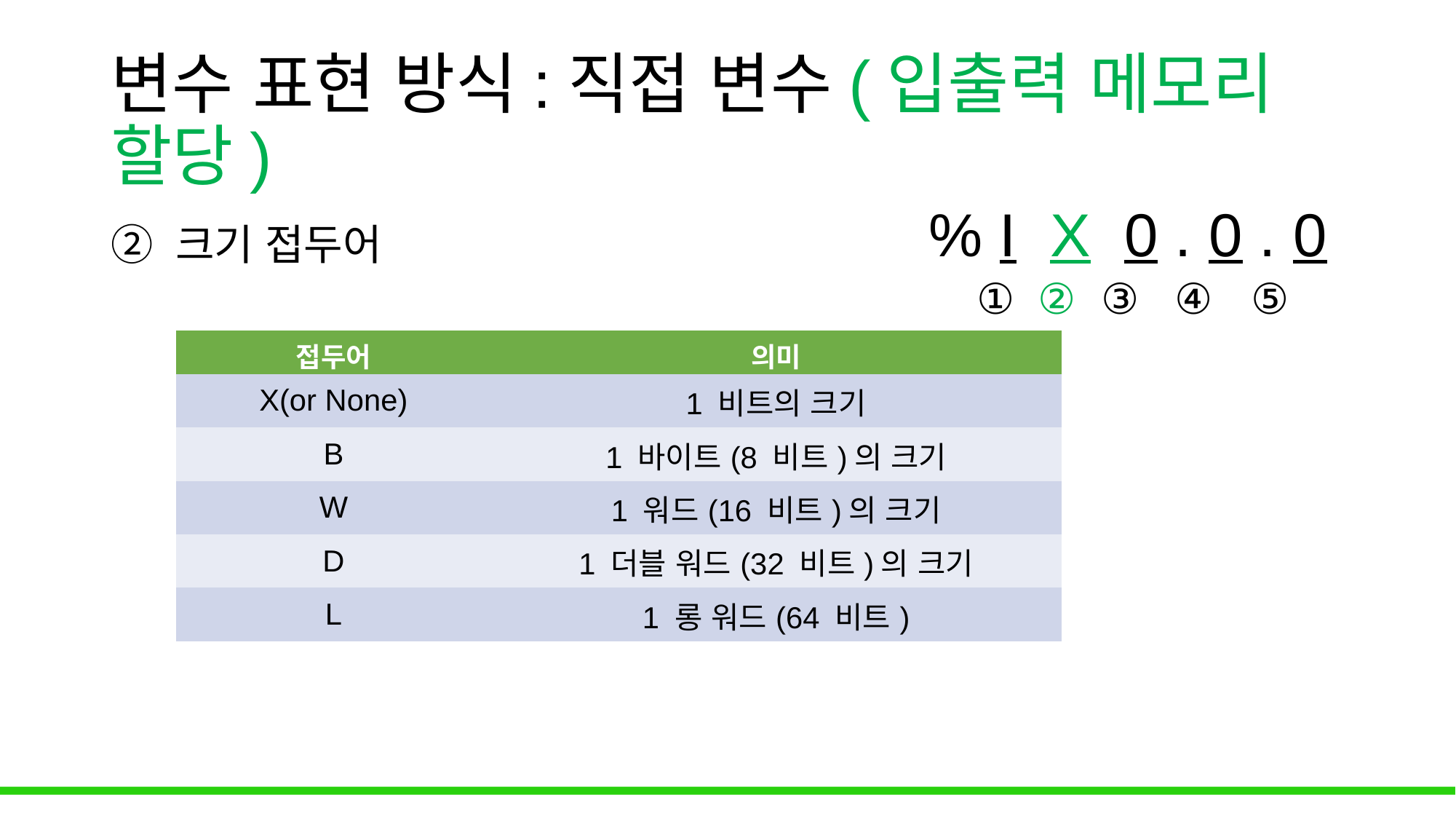

# 변수 표현 방식:직접 변수(입출력 메모리 할당)
% I  X  0 . 0 . 0
    ①  ②   ③   ④    ⑤
② 크기 접두어
| 접두어 | 의미 |
| --- | --- |
| X(or None) | 1 비트의 크기 |
| B | 1 바이트(8 비트)의 크기 |
| W | 1 워드(16 비트)의 크기 |
| D | 1 더블 워드(32 비트)의 크기 |
| L | 1 롱 워드(64 비트) |